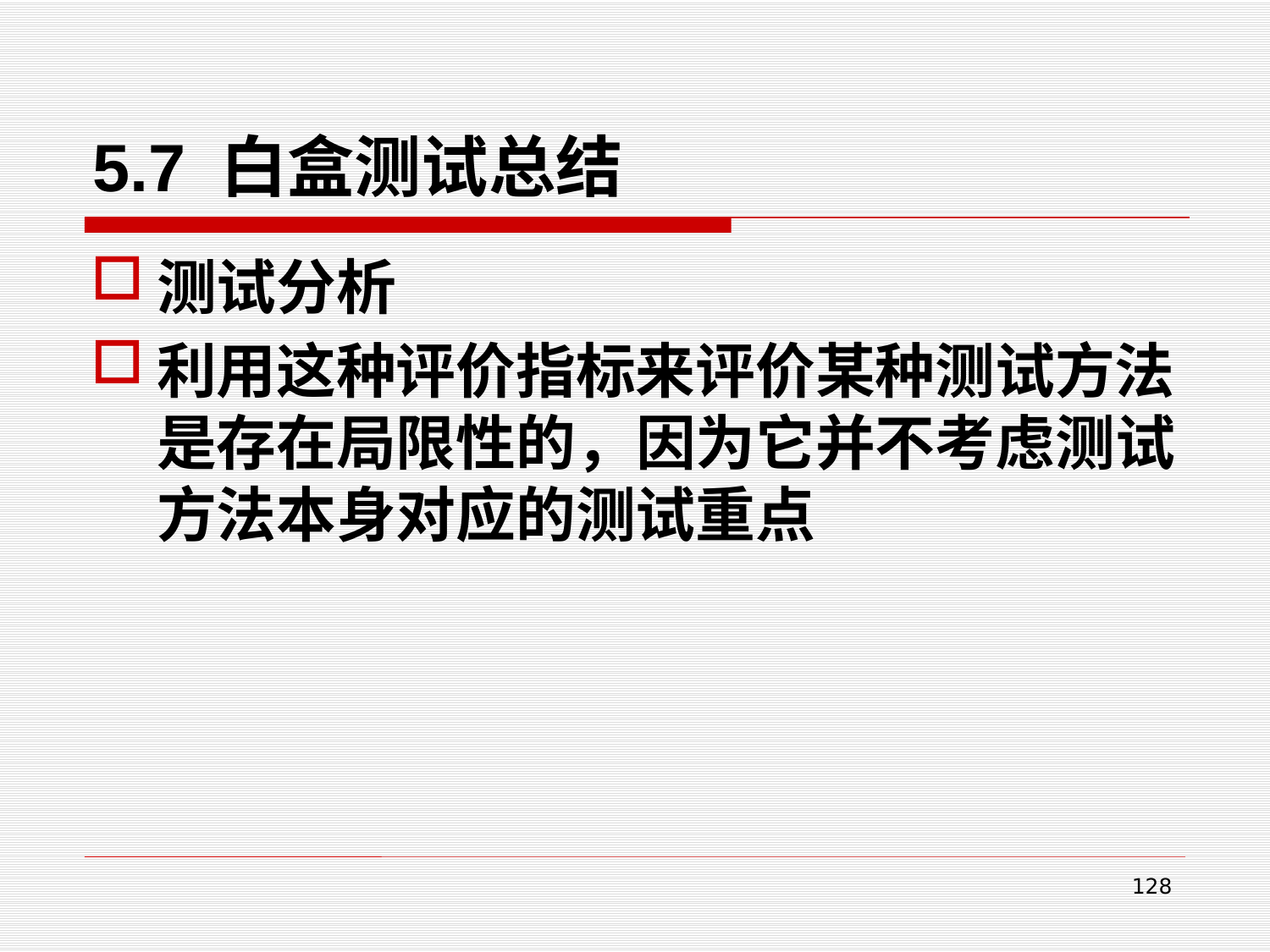

# 5.7 白盒测试总结
测试分析
利用这种评价指标来评价某种测试方法是存在局限性的，因为它并不考虑测试方法本身对应的测试重点
128